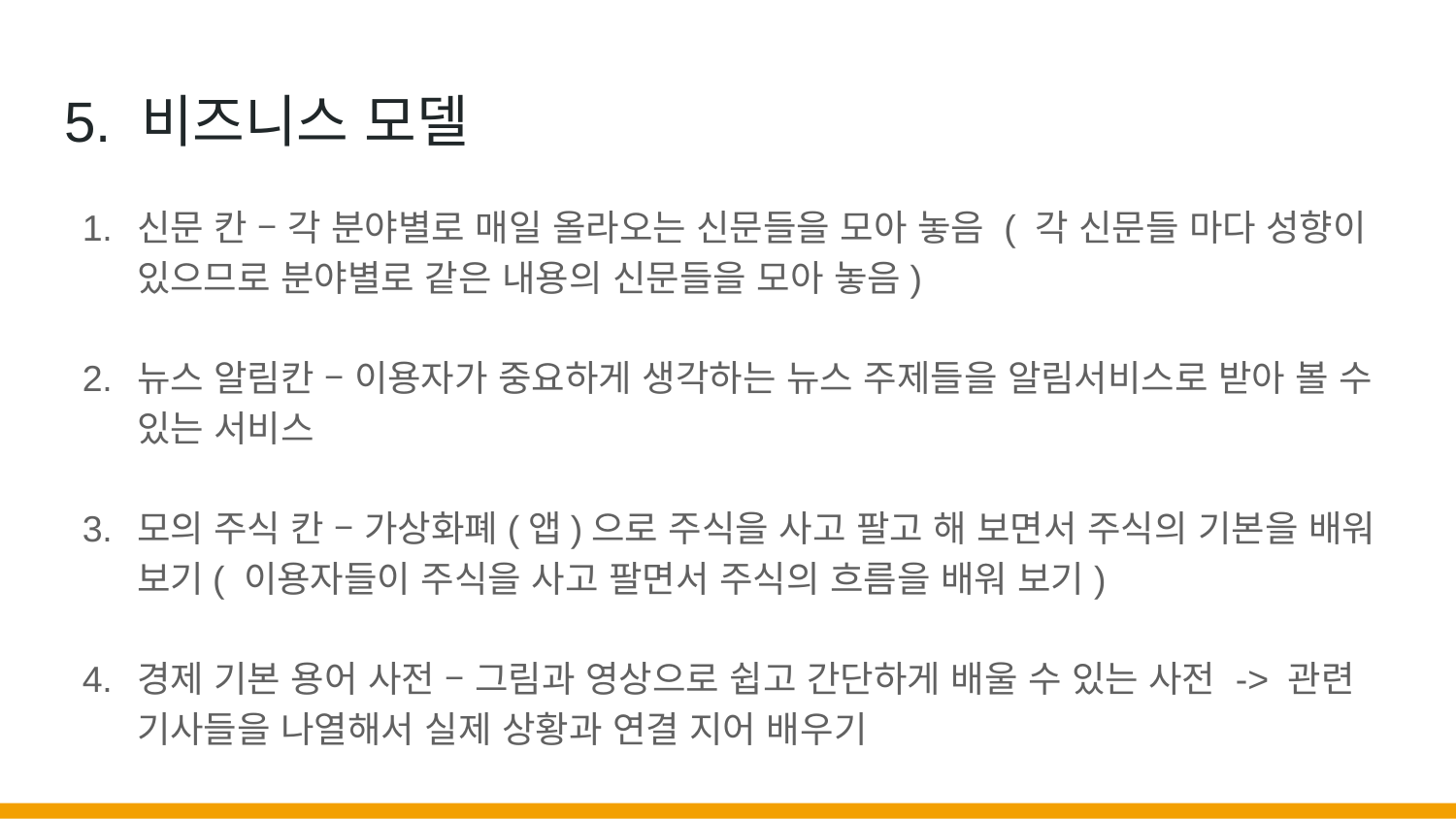

# 5. 비즈니스 모델
신문 칸 – 각 분야별로 매일 올라오는 신문들을 모아 놓음 ( 각 신문들 마다 성향이 있으므로 분야별로 같은 내용의 신문들을 모아 놓음)

뉴스 알림칸 – 이용자가 중요하게 생각하는 뉴스 주제들을 알림서비스로 받아 볼 수 있는 서비스

모의 주식 칸 – 가상화폐(앱)으로 주식을 사고 팔고 해 보면서 주식의 기본을 배워 보기( 이용자들이 주식을 사고 팔면서 주식의 흐름을 배워 보기)

경제 기본 용어 사전 – 그림과 영상으로 쉽고 간단하게 배울 수 있는 사전 -> 관련 기사들을 나열해서 실제 상황과 연결 지어 배우기